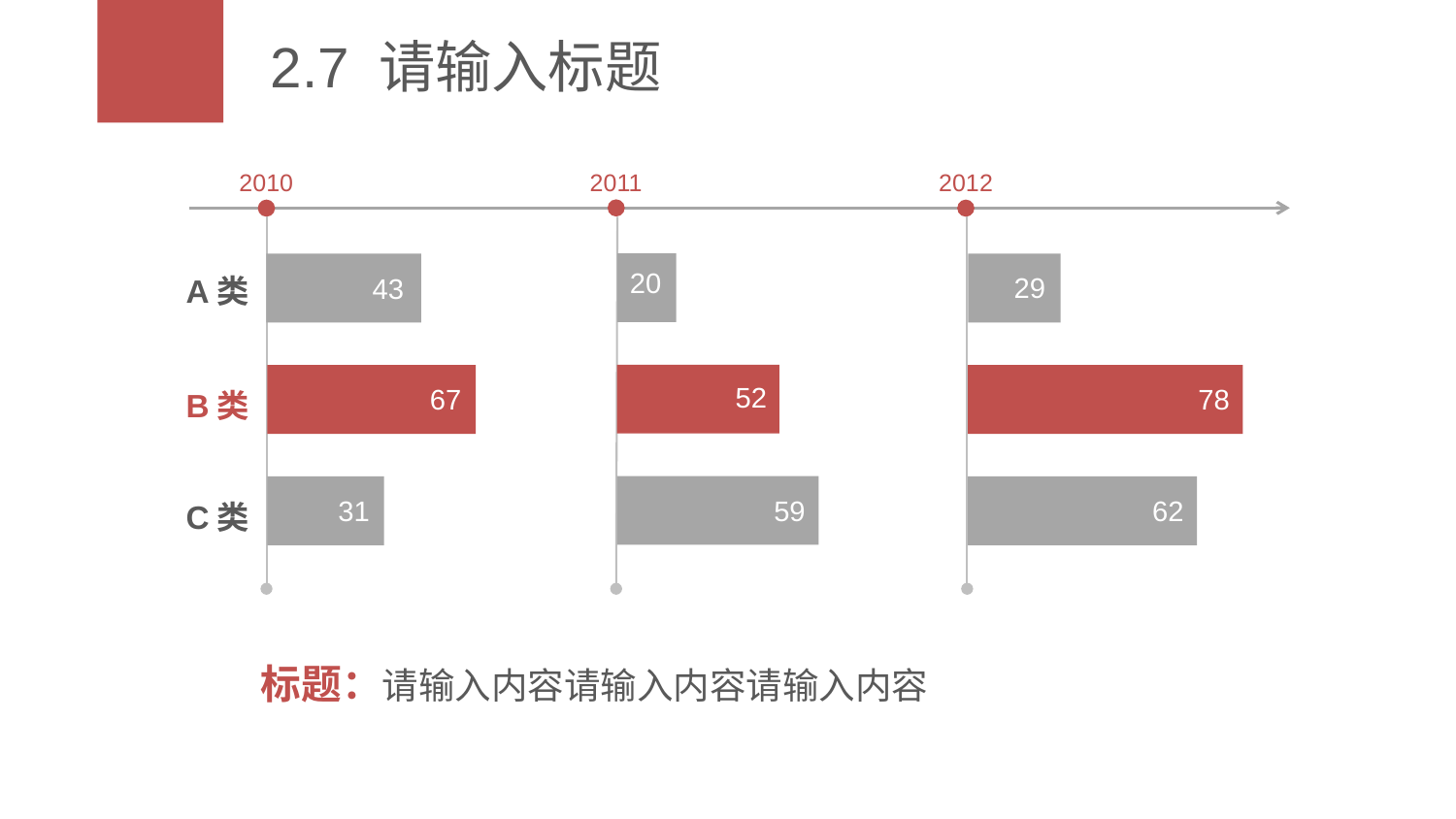

# 2.7 请输入标题
2010
2011
2012

20

52

59

43

67

31

29

78

62
A类
B类
C类
标题：请输入内容请输入内容请输入内容